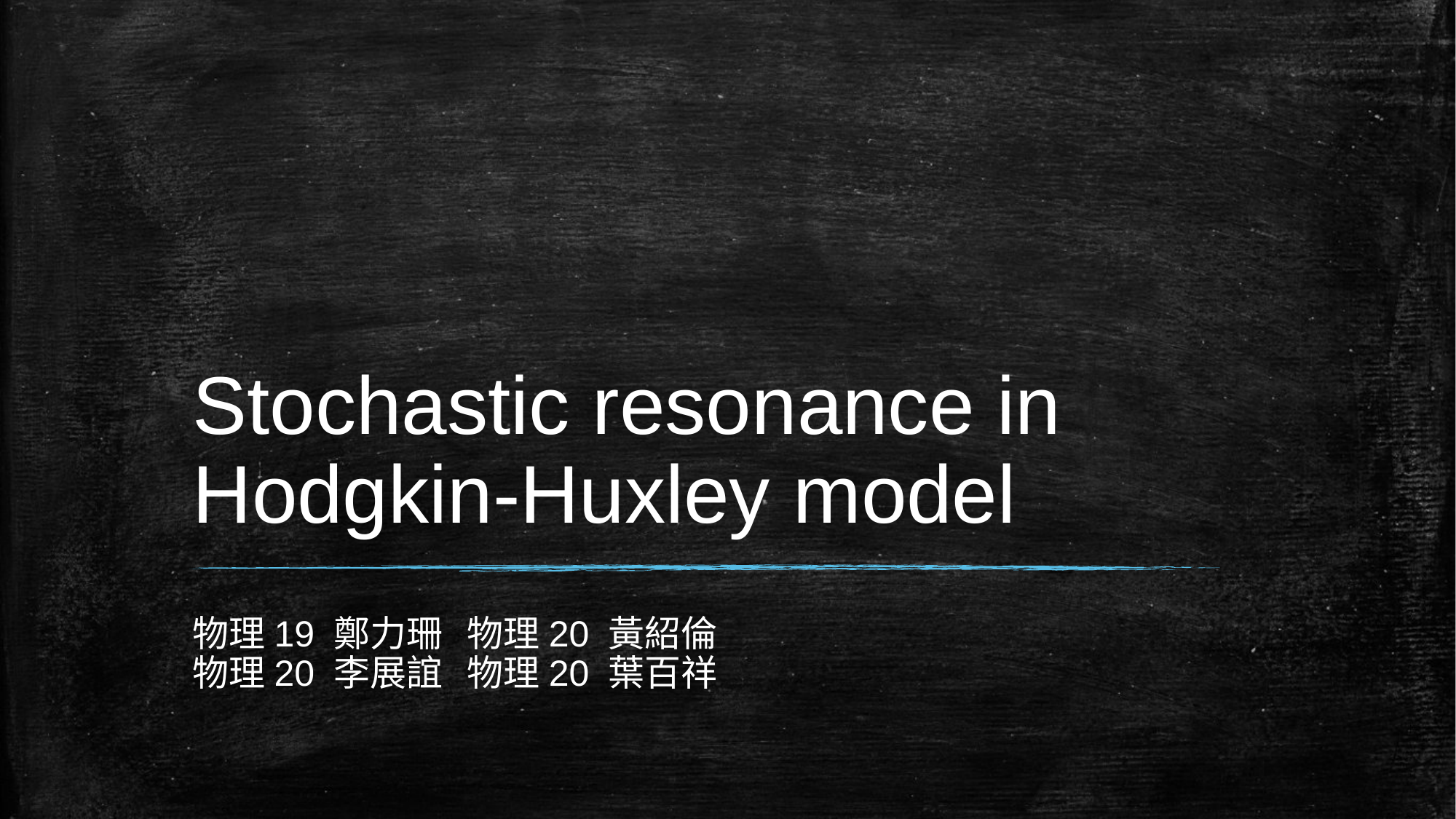

# Stochastic resonance in Hodgkin-Huxley model
物理19 鄭力珊   物理20 黃紹倫
物理20 李展誼   物理20 葉百祥